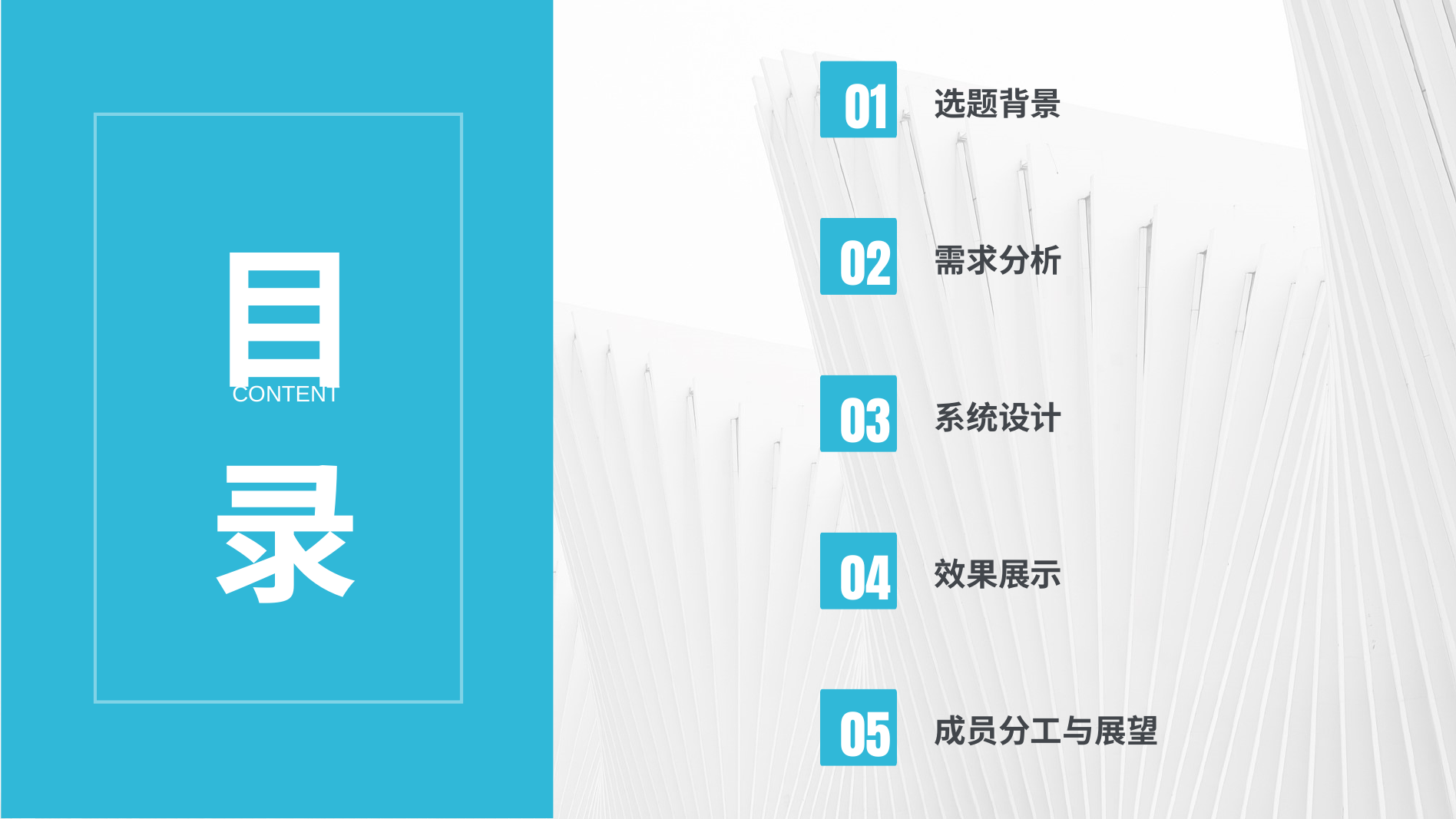

01

选题背景

目录
02

需求分析
CONTENT
03

系统设计
04

效果展示
05

成员分工与展望